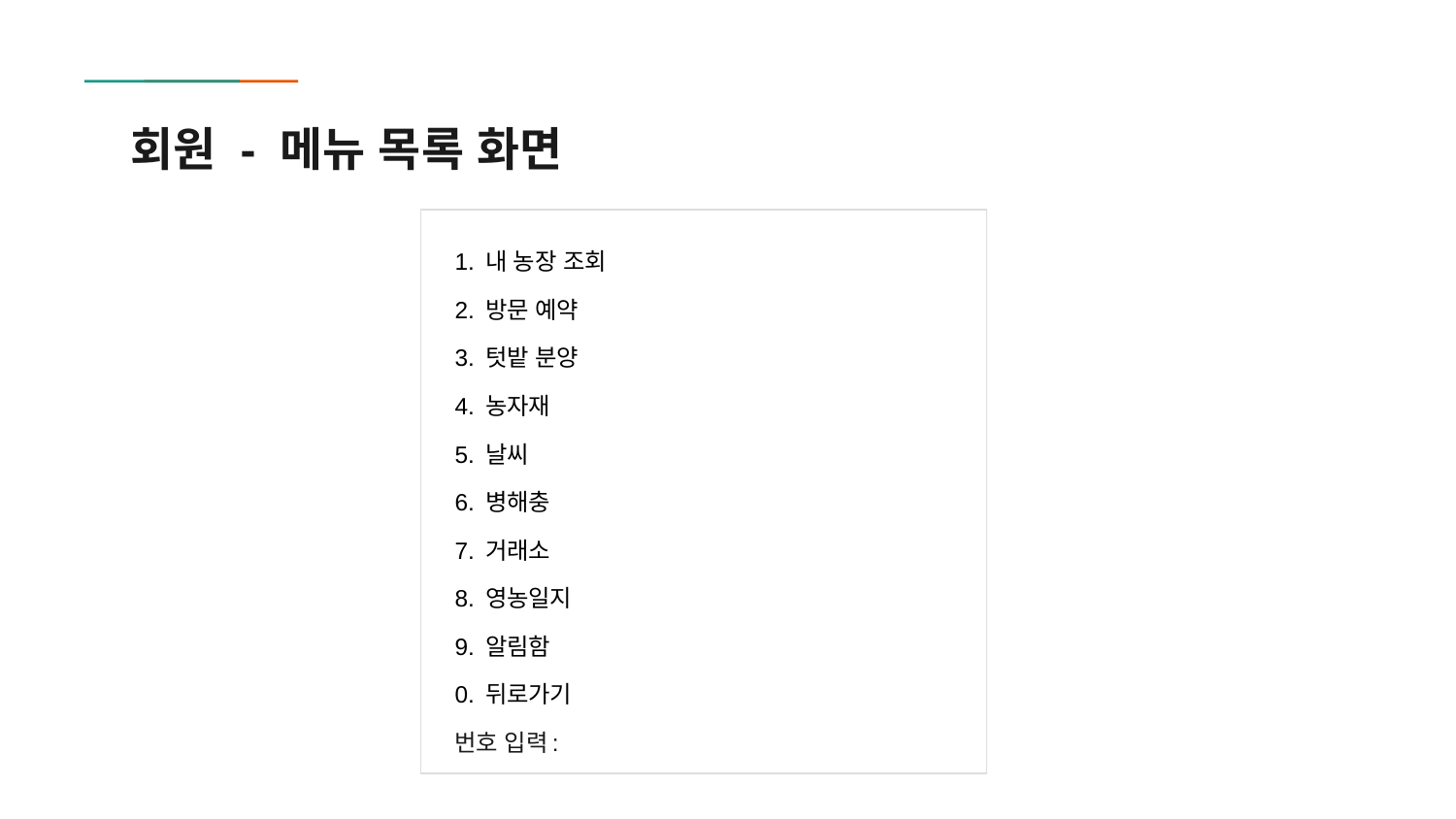

# 회원 - 메뉴 목록 화면
1. 내 농장 조회
2. 방문 예약
3. 텃밭 분양
4. 농자재
5. 날씨
6. 병해충
7. 거래소
8. 영농일지
9. 알림함
0. 뒤로가기
번호 입력: